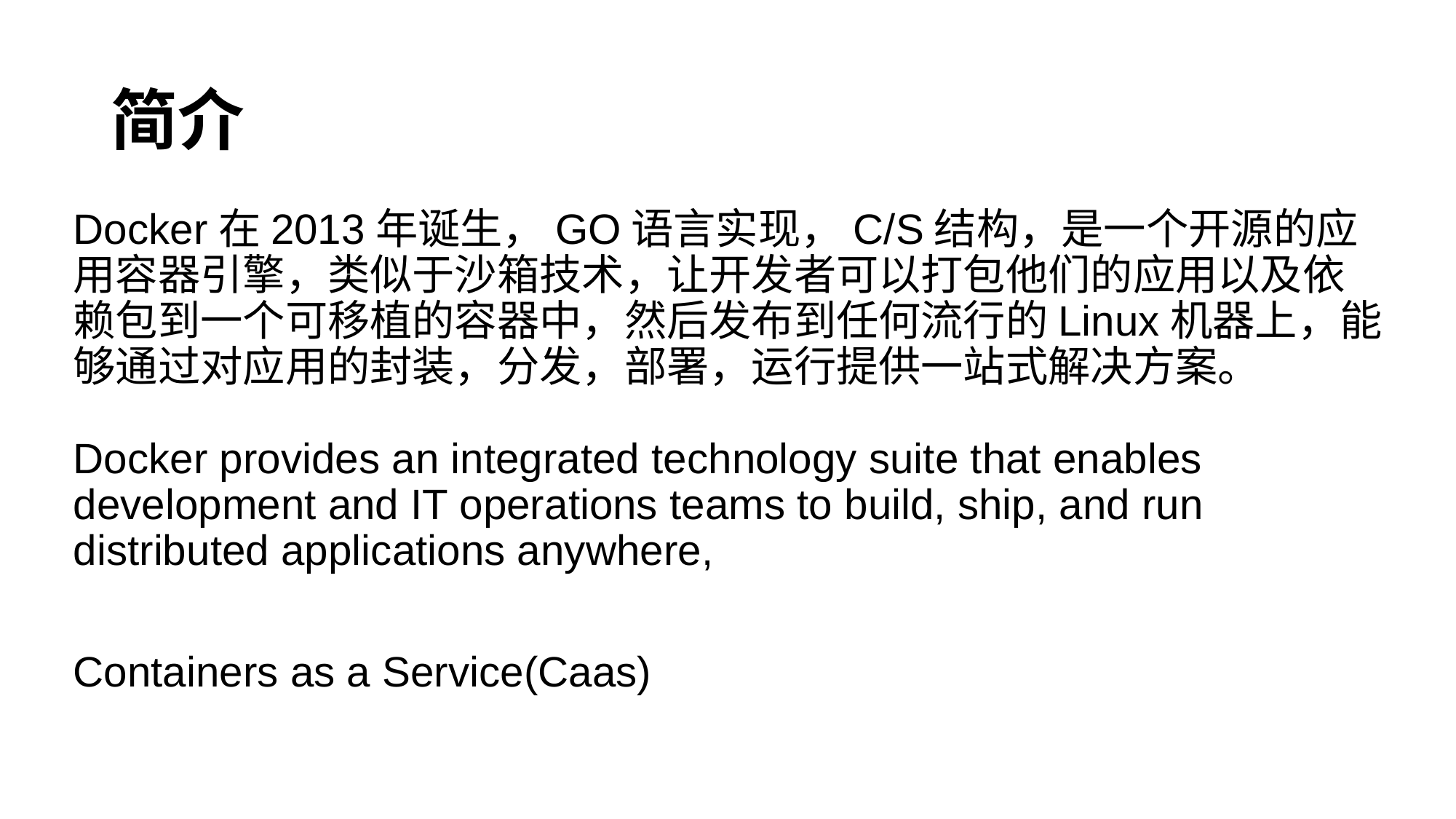

# 简介
Docker在2013年诞生，GO语言实现，C/S结构，是一个开源的应用容器引擎，类似于沙箱技术，让开发者可以打包他们的应用以及依赖包到一个可移植的容器中，然后发布到任何流行的Linux机器上，能够通过对应用的封装，分发，部署，运行提供一站式解决方案。
Docker provides an integrated technology suite that enables development and IT operations teams to build, ship, and run distributed applications anywhere,

Containers as a Service(Caas)